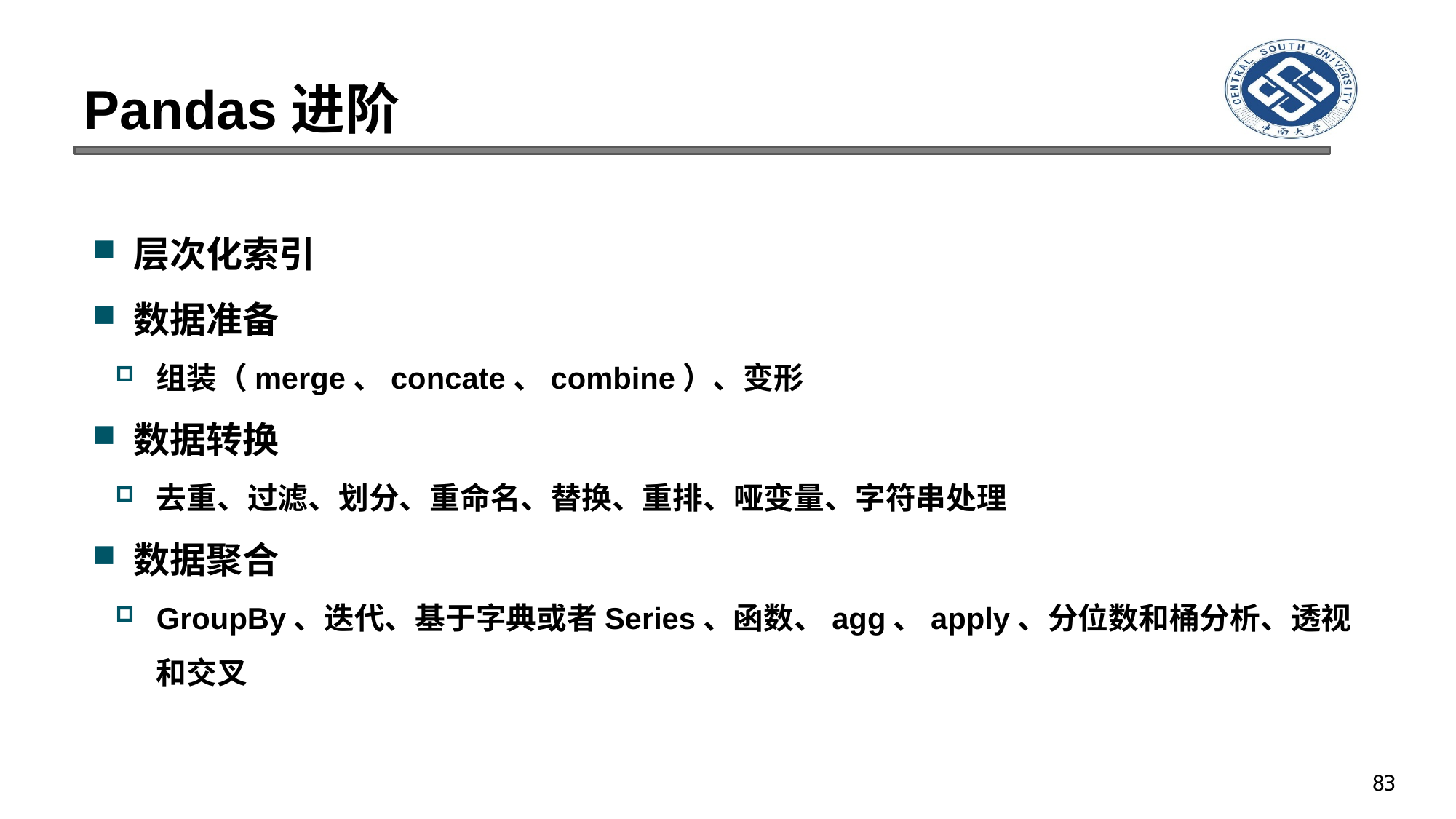

# Pandas进阶

层次化索引
数据准备
组装（merge、concate、combine）、变形
数据转换
去重、过滤、划分、重命名、替换、重排、哑变量、字符串处理
数据聚合
GroupBy、迭代、基于字典或者Series、函数、agg、apply、分位数和桶分析、透视和交叉

83